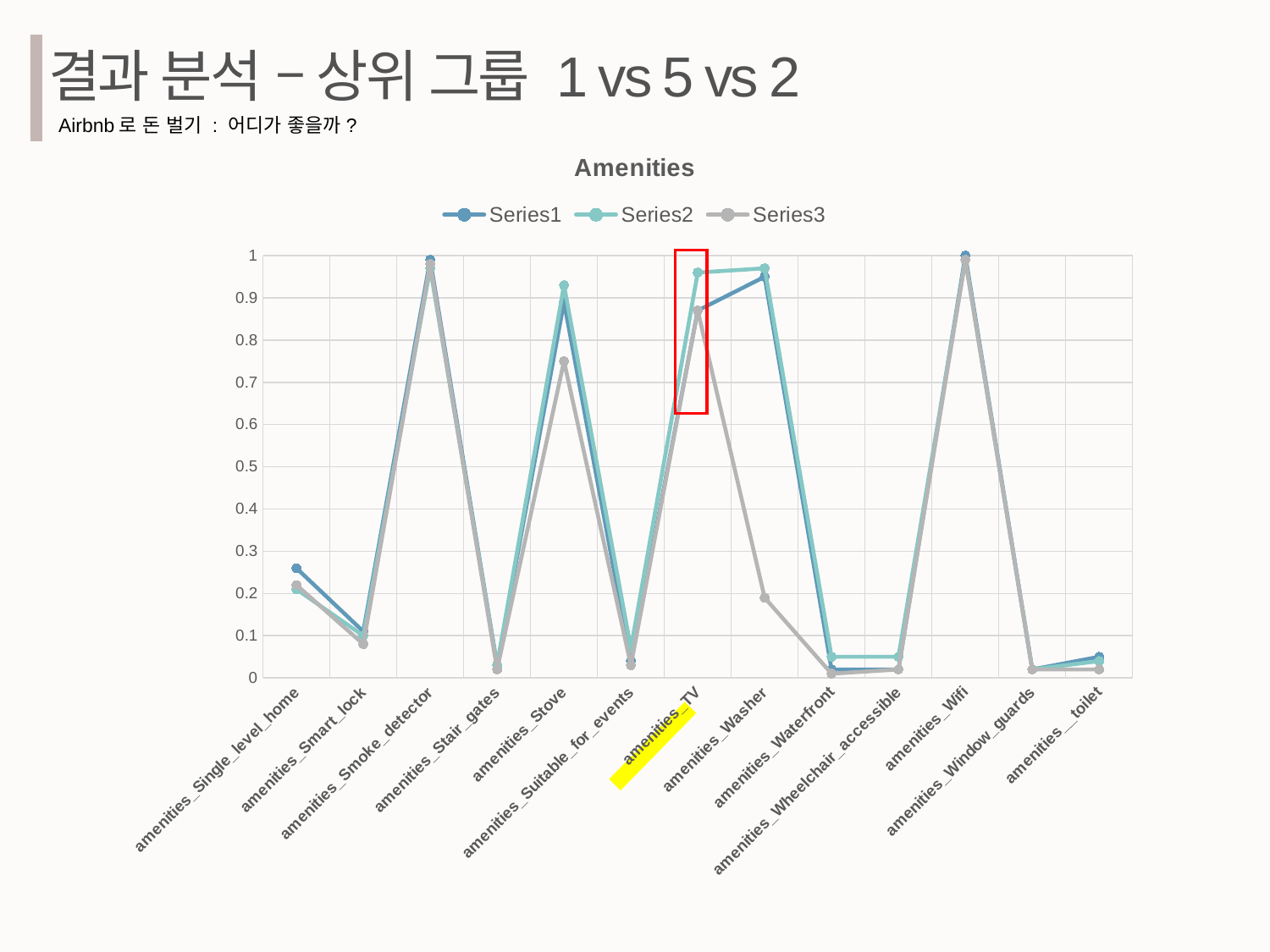

결과 분석 – 상위 그룹 1 vs 5 vs 2
Airbnb로 돈 벌기 : 어디가 좋을까?

### Chart: Amenities

| Category |  |  |  |
|---|---|---|---|
| amenities_Single_level_home | 0.26 | 0.21 | 0.22 |
| amenities_Smart_lock | 0.11 | 0.1 | 0.08 |
| amenities_Smoke_detector | 0.99 | 0.97 | 0.98 |
| amenities_Stair_gates | 0.03 | 0.03 | 0.02 |
| amenities_Stove | 0.89 | 0.93 | 0.75 |
| amenities_Suitable_for_events | 0.04 | 0.07 | 0.03 |
| amenities_TV | 0.87 | 0.96 | 0.87 |
| amenities_Washer | 0.95 | 0.97 | 0.19 |
| amenities_Waterfront | 0.02 | 0.05 | 0.01 |
| amenities_Wheelchair_accessible | 0.02 | 0.05 | 0.02 |
| amenities_Wifi | 1.0 | 0.99 | 0.99 |
| amenities_Window_guards | 0.02 | 0.02 | 0.02 |
| amenities__toilet | 0.05 | 0.04 | 0.02 |